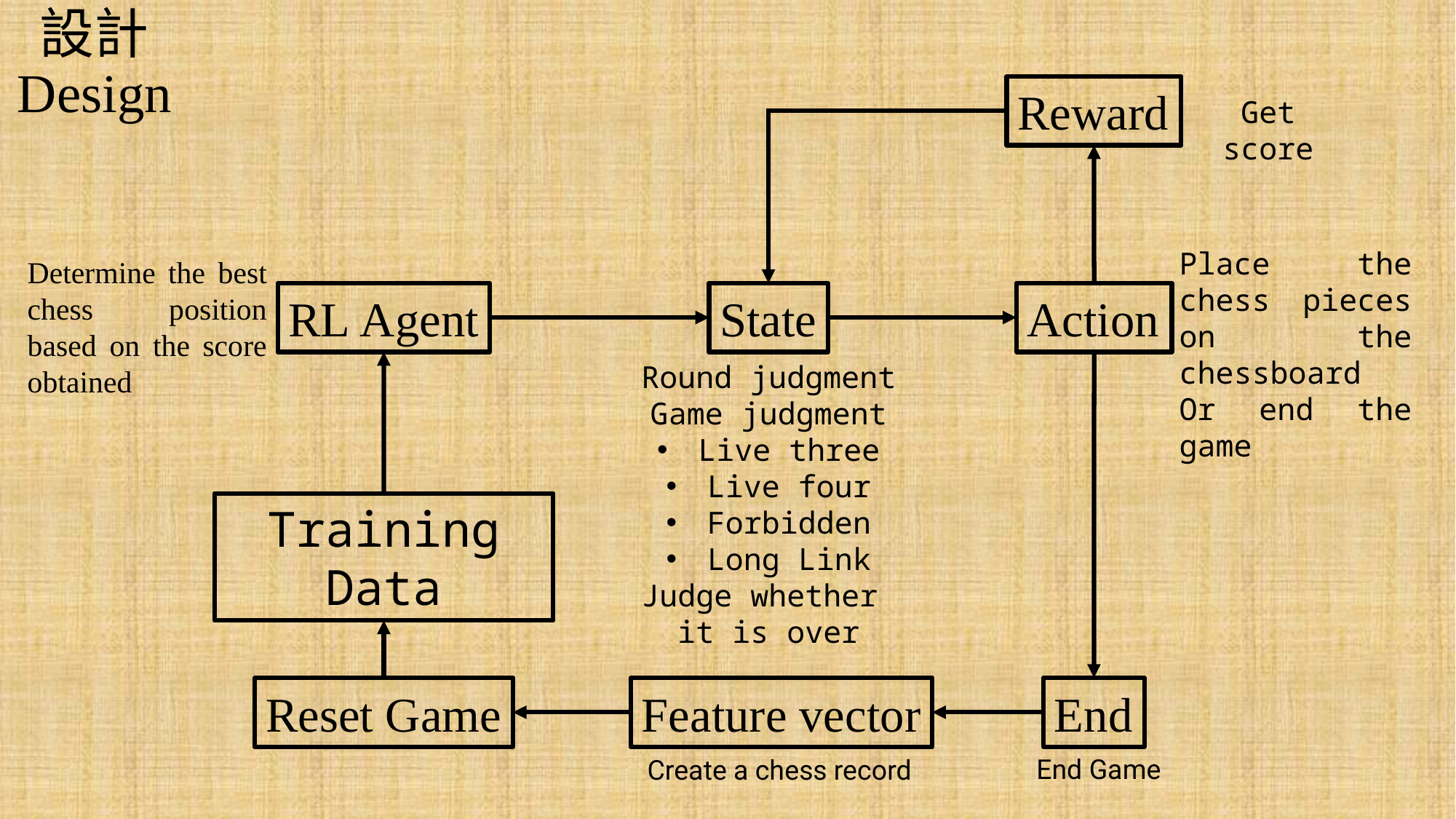

# 設計 Design
Reward
Get score
Place the chess pieces on the chessboard Or end the game
Determine the best chess position based on the score obtained
Action
State
RL Agent
Round judgment
Game judgment
Live three
Live four
Forbidden
Long Link
Judge whether
it is over
Training Data
Reset Game
Feature vector
End
End Game
Create a chess record